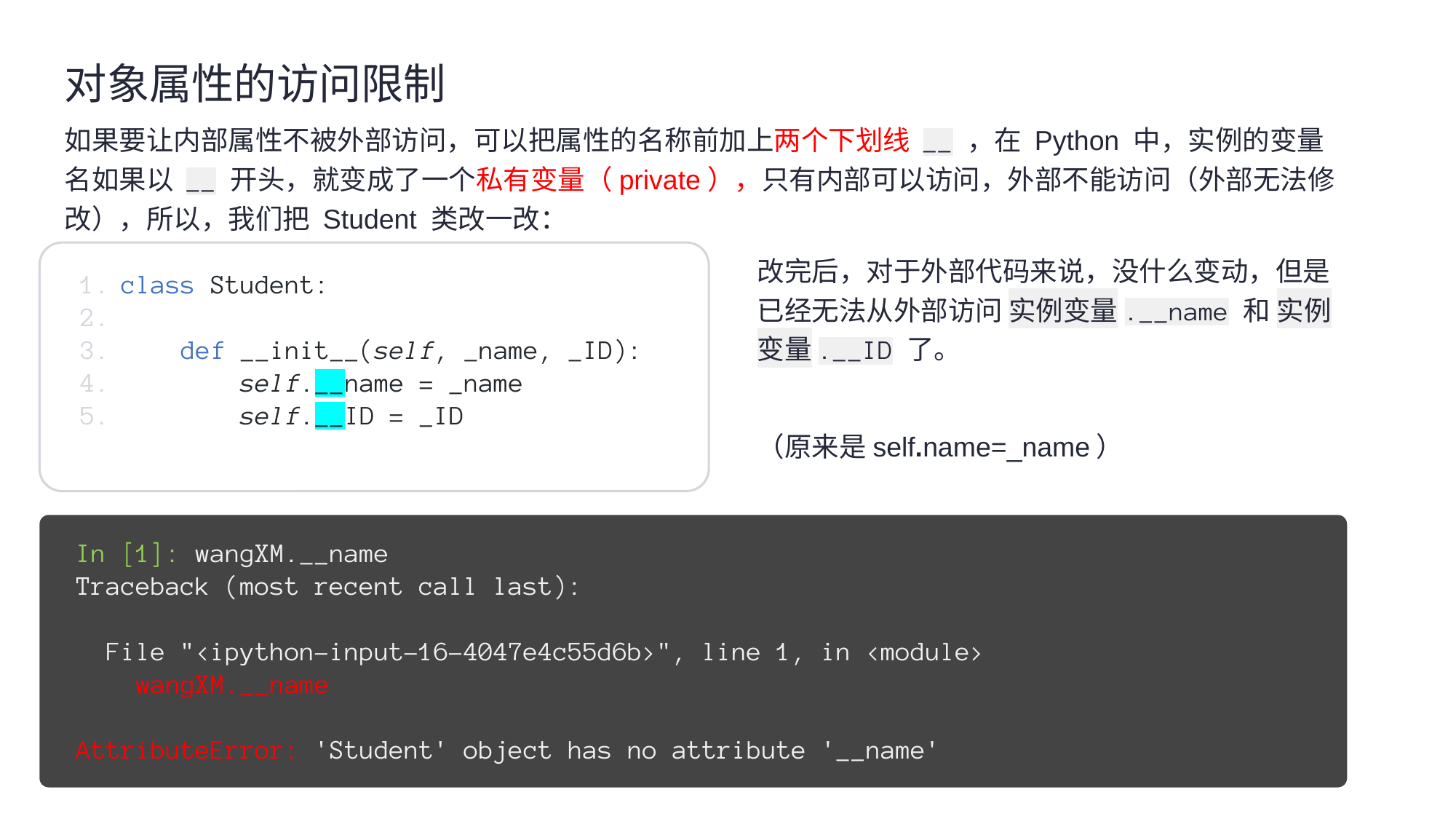

对象属性的访问限制
如果要让内部属性不被外部访问，可以把属性的名称前加上两个下划线 __ ，在 Python 中，实例的变量名如果以 __ 开头，就变成了一个私有变量（private），只有内部可以访问，外部不能访问（外部无法修改），所以，我们把 Student 类改一改：
改完后，对于外部代码来说，没什么变动，但是已经无法从外部访问 实例变量.__name 和 实例变量.__ID 了。

（原来是self.name=_name）
class Student:

    def __init__(self, _name, _ID):
        self.__name = _name
        self.__ID = _ID
In [1]: wangXM.__name
Traceback (most recent call last):

  File "<ipython-input-16-4047e4c55d6b>", line 1, in <module>
    wangXM.__name

AttributeError: 'Student' object has no attribute '__name'